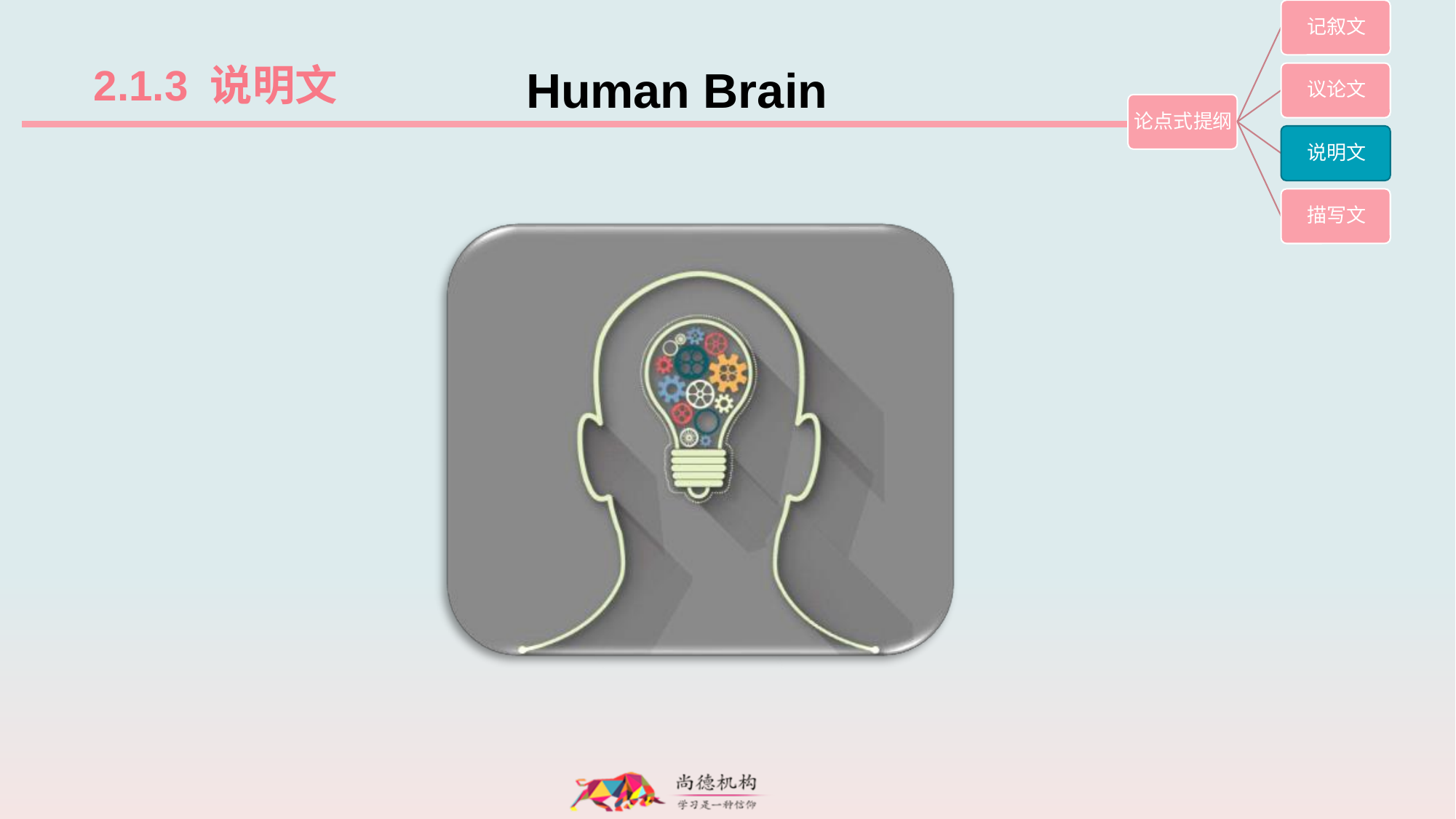

论点式提纲

记叙文

议论文

说明文

描写文
2.1.3 说明文
Human Brain